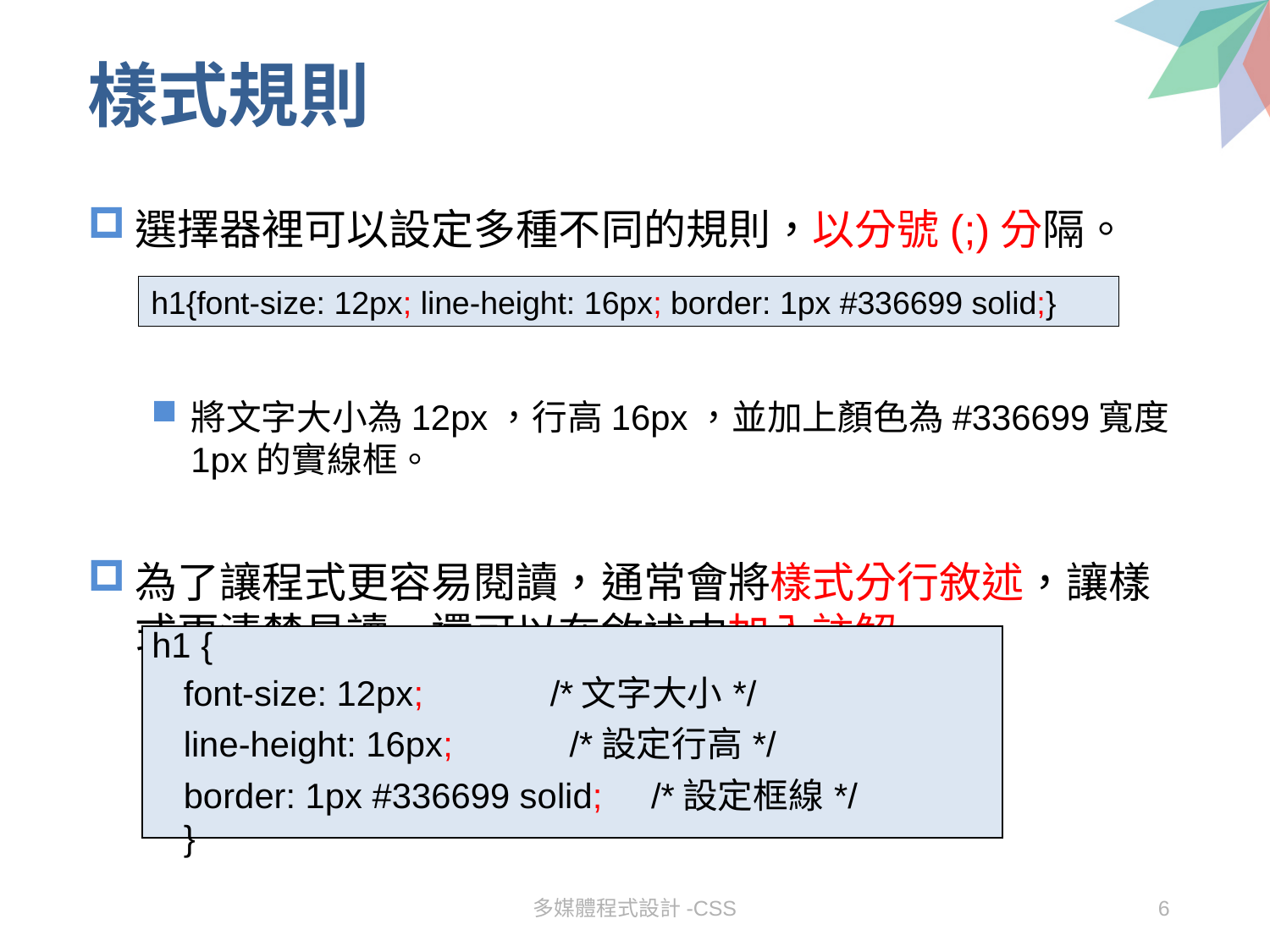

# 樣式規則
選擇器裡可以設定多種不同的規則，以分號(;)分隔。

將文字大小為12px，行高16px，並加上顏色為#336699寬度1px的實線框。

為了讓程式更容易閱讀，通常會將樣式分行敘述，讓樣式更清楚易讀，還可以在敘述中加入註解。

h1{font-size: 12px; line-height: 16px; border: 1px #336699 solid;}
| h1 { font-size: 12px; /\*文字大小\*/ line-height: 16px; /\*設定行高\*/ border: 1px #336699 solid; /\*設定框線\*/ } |
| --- |
多媒體程式設計-CSS
6